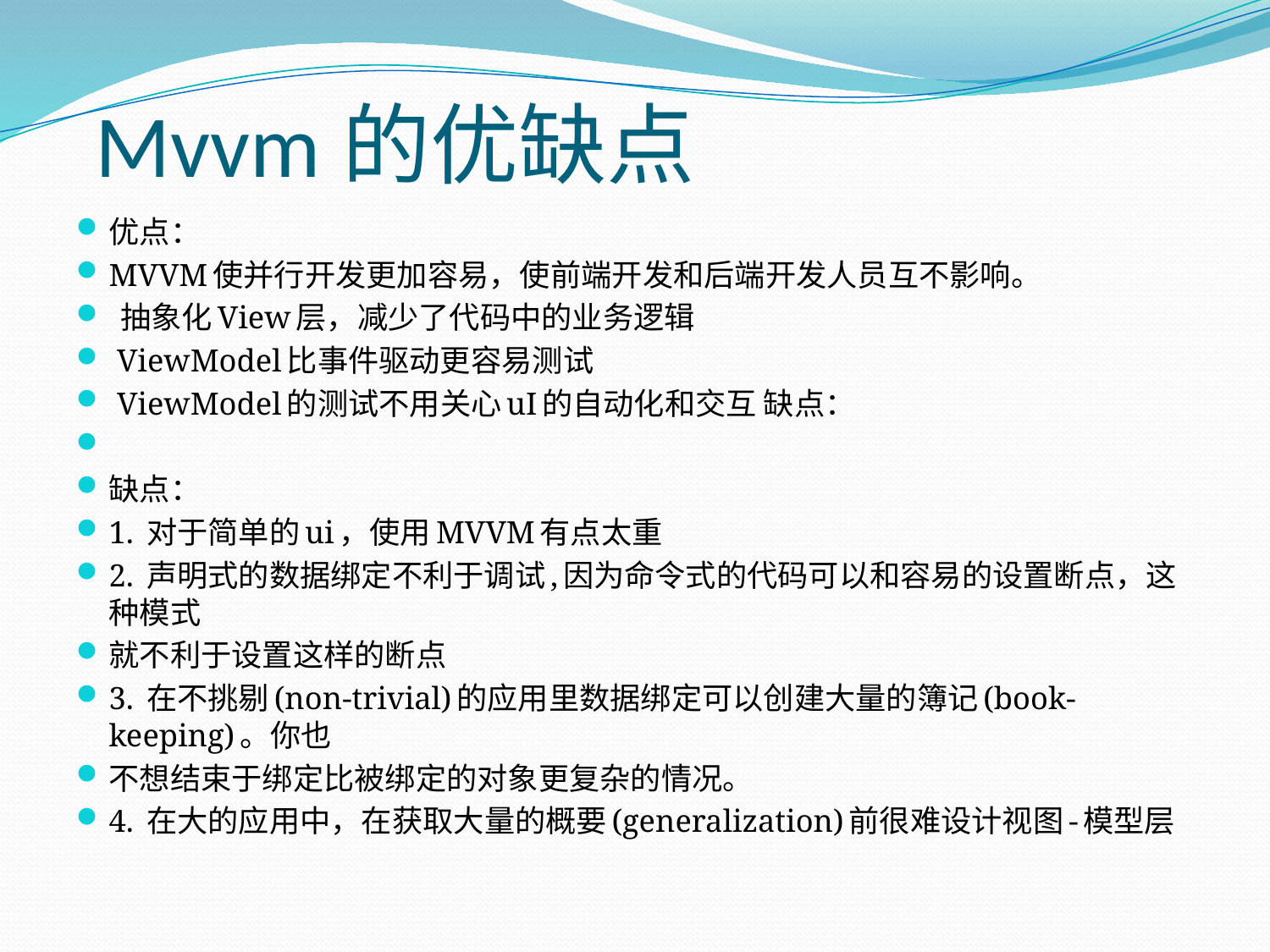

# Mvvm的优缺点
优点：
MVVM使并行开发更加容易，使前端开发和后端开发人员互不影响。
 抽象化View层，减少了代码中的业务逻辑
 ViewModel比事件驱动更容易测试
 ViewModel的测试不用关心uI的自动化和交互 缺点：

缺点：
1. 对于简单的ui，使用MVVM有点太重
2. 声明式的数据绑定不利于调试,因为命令式的代码可以和容易的设置断点，这种模式
就不利于设置这样的断点
3. 在不挑剔(non-trivial)的应用里数据绑定可以创建大量的簿记(book-keeping)。你也
不想结束于绑定比被绑定的对象更复杂的情况。
4. 在大的应用中，在获取大量的概要(generalization)前很难设计视图-模型层